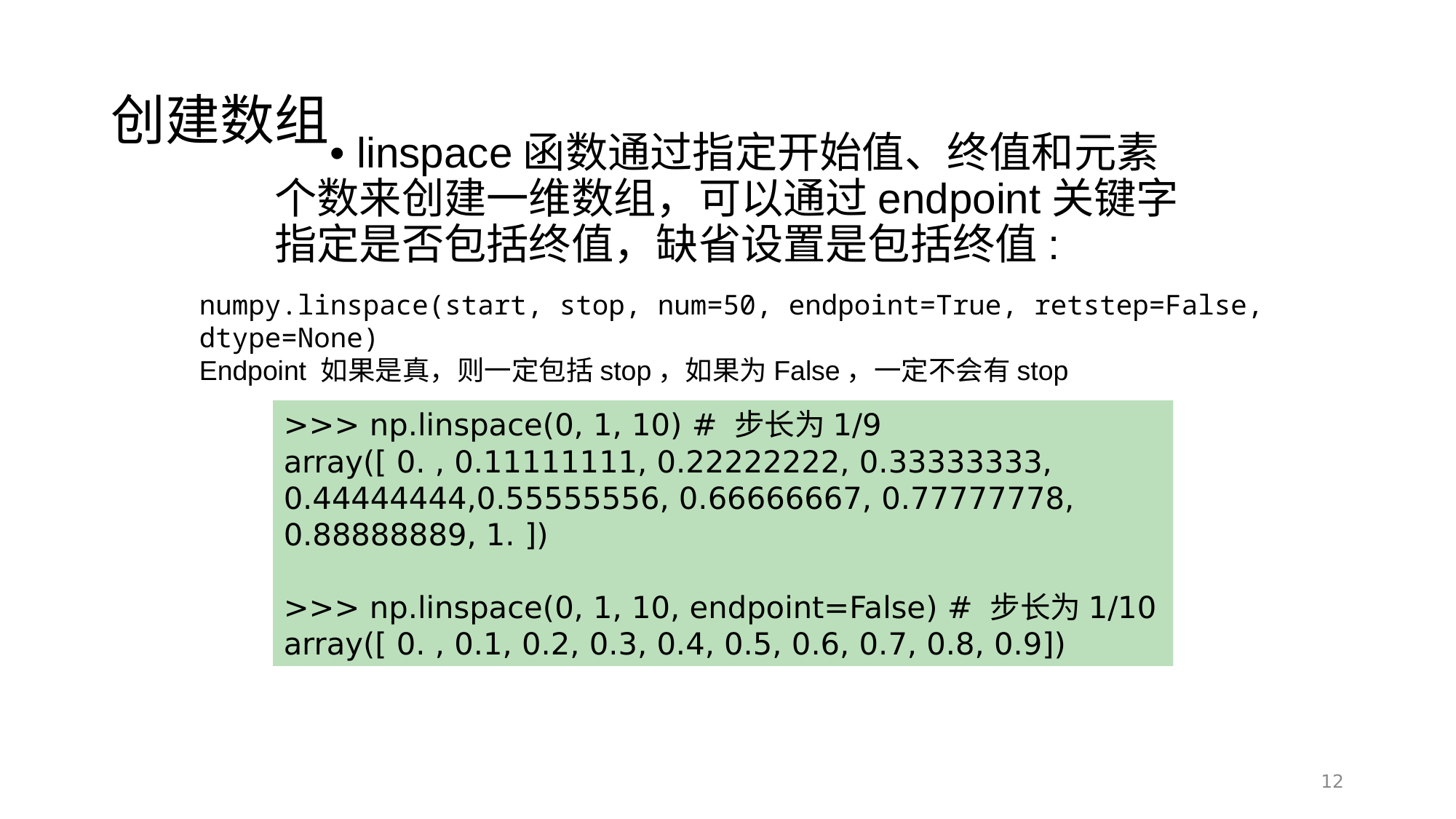

# 创建数组
       • linspace函数通过指定开始值、终值和元素个数来创建一维数组，可以通过endpoint关键字指定是否包括终值，缺省设置是包括终值:
numpy.linspace(start, stop, num=50, endpoint=True, retstep=False, dtype=None)
Endpoint 如果是真，则一定包括stop，如果为False，一定不会有stop
>>> np.linspace(0, 1, 10) # 步长为1/9
array([ 0. , 0.11111111, 0.22222222, 0.33333333, 0.44444444,0.55555556, 0.66666667, 0.77777778, 0.88888889, 1. ])

>>> np.linspace(0, 1, 10, endpoint=False) # 步长为1/10
array([ 0. , 0.1, 0.2, 0.3, 0.4, 0.5, 0.6, 0.7, 0.8, 0.9])
12